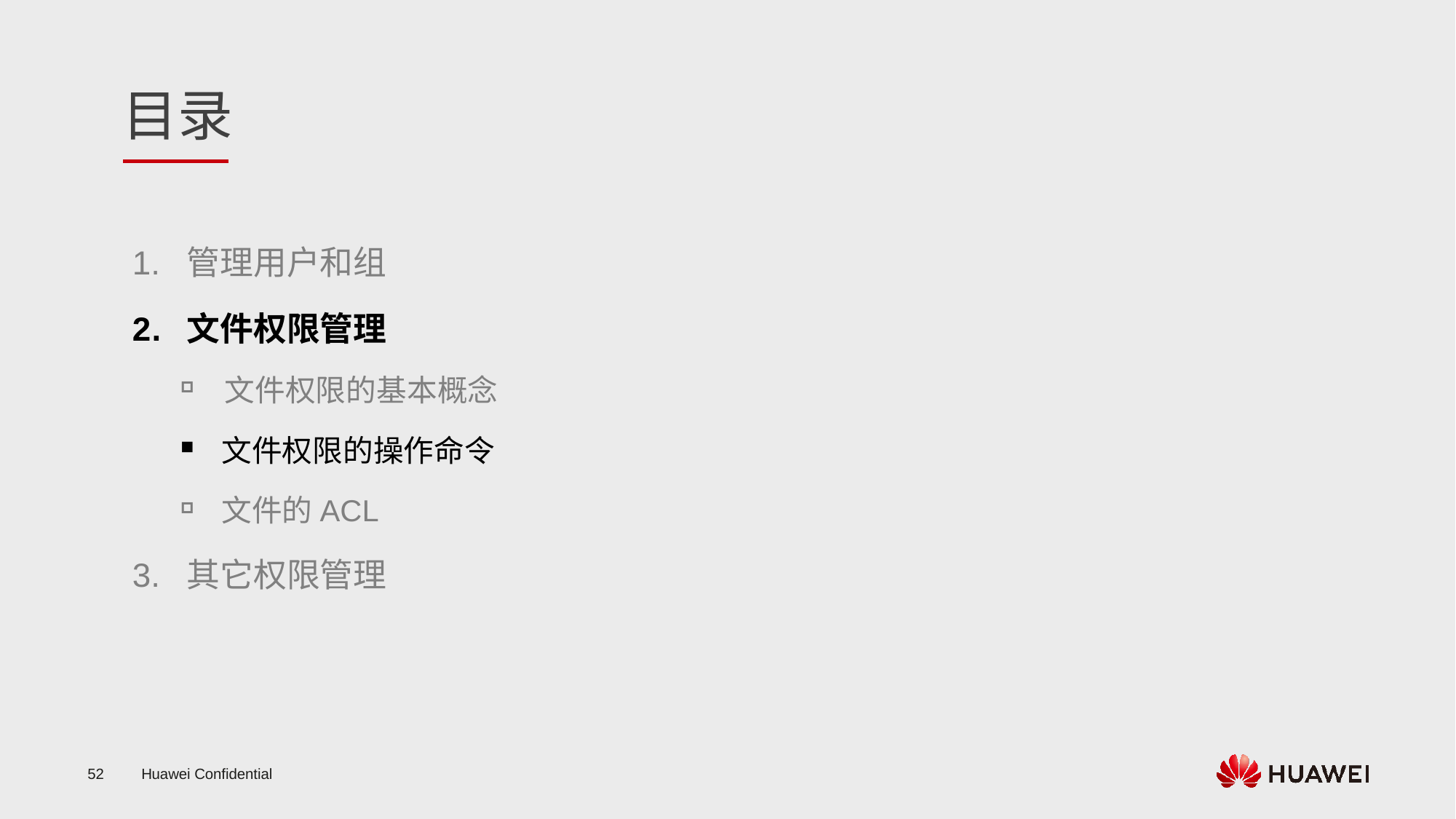

管理用户和组
文件权限管理
 文件权限的基本概念
文件权限的操作命令
文件的ACL
其它权限管理